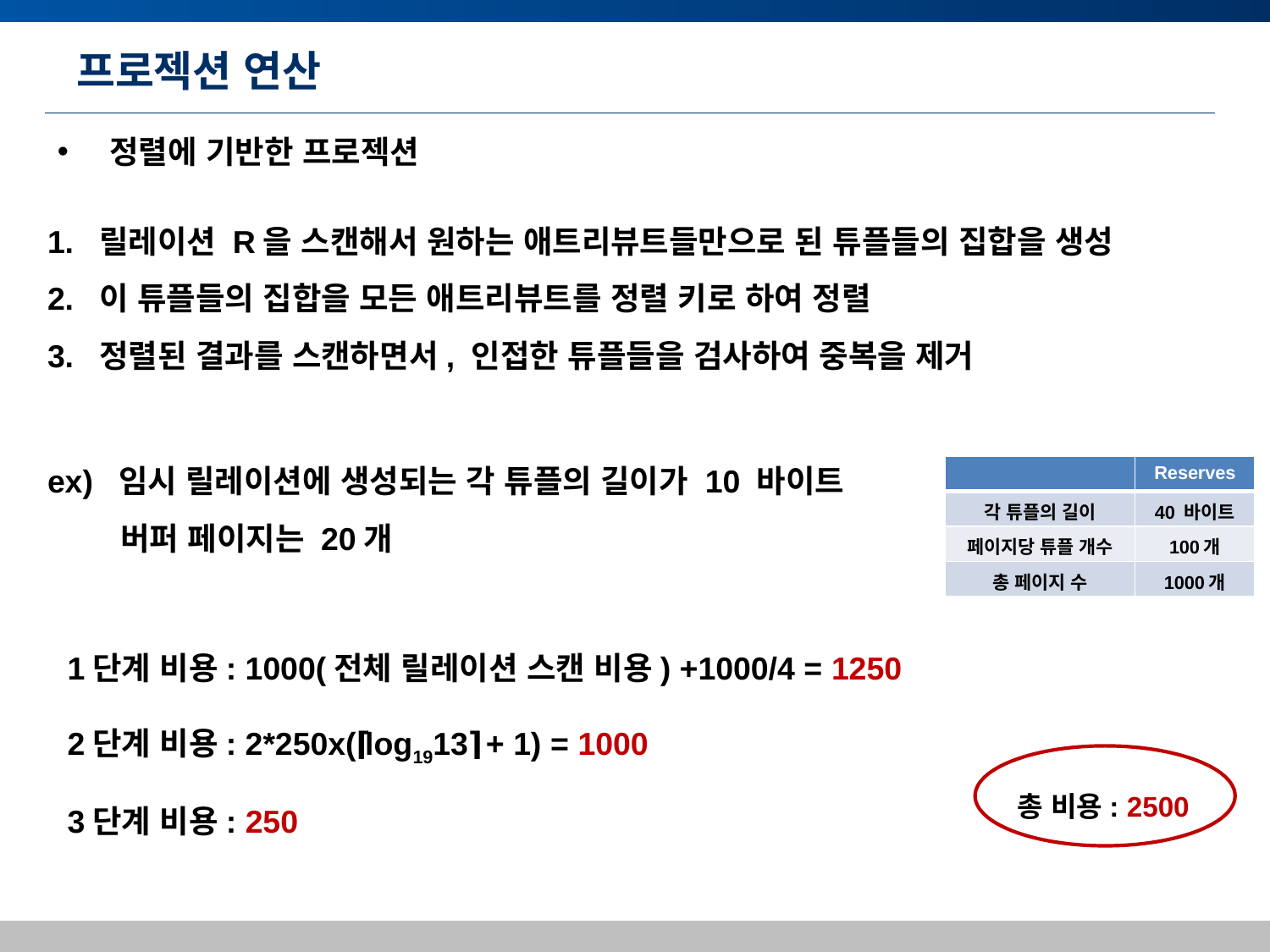

# 프로젝션 연산
  정렬에 기반한 프로젝션
1.  릴레이션 R을 스캔해서 원하는 애트리뷰트들만으로 된 튜플들의 집합을 생성
2.  이 튜플들의 집합을 모든 애트리뷰트를 정렬 키로 하여 정렬
3.  정렬된 결과를 스캔하면서, 인접한 튜플들을 검사하여 중복을 제거
ex)  임시 릴레이션에 생성되는 각 튜플의 길이가 10 바이트
	  버퍼 페이지는 20개
|  | Reserves |
| --- | --- |
| 각 튜플의 길이 | 40 바이트 |
| 페이지당 튜플 개수 | 100개 |
| 총 페이지 수 | 1000개 |
1단계 비용: 1000(전체 릴레이션 스캔 비용) +1000/4 = 1250
2단계 비용: 2*250x(⌈log1913⌉ + 1) = 1000

총 비용: 2500
3단계 비용: 250